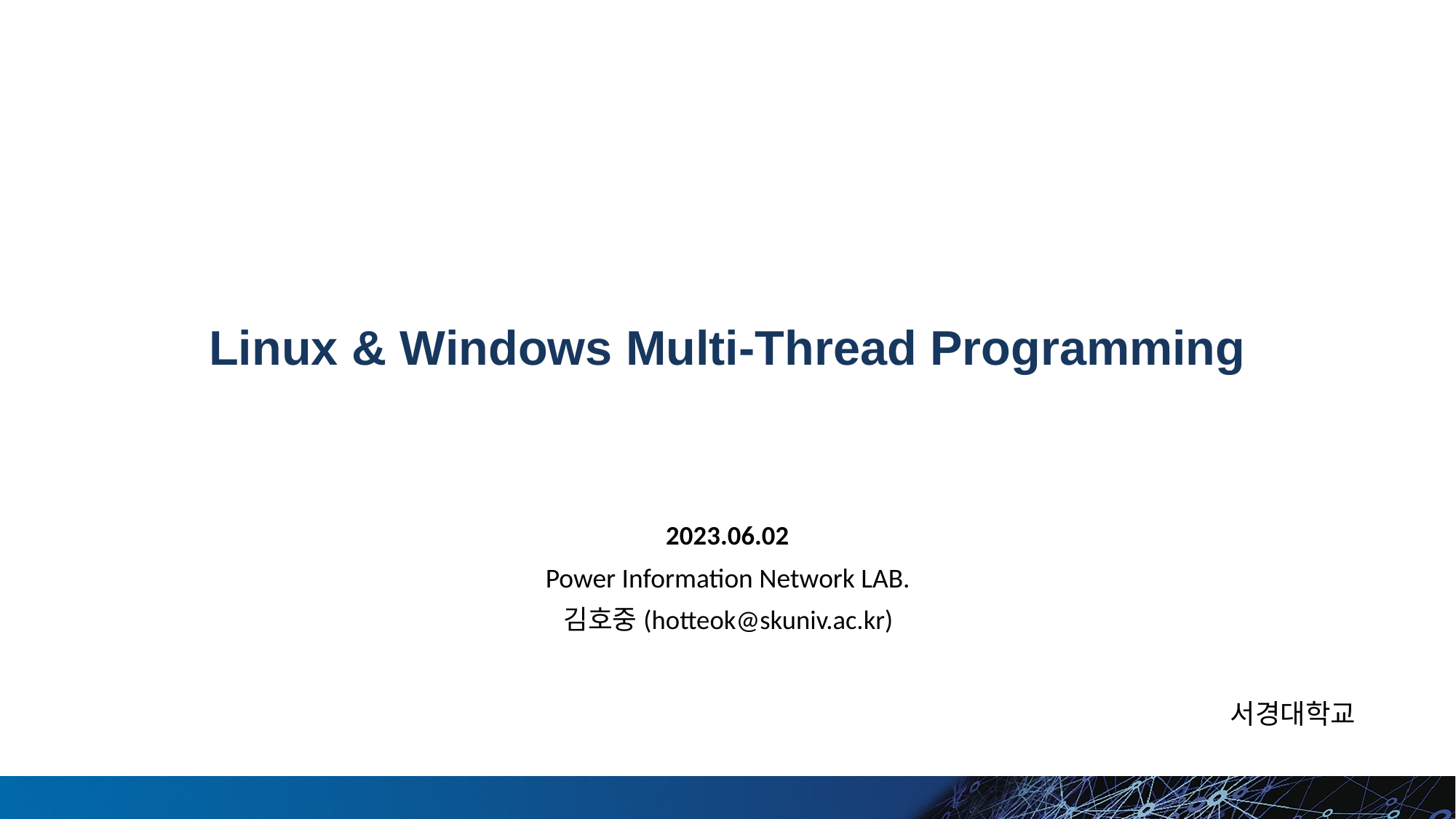

# Linux & Windows Multi-Thread Programming
2023.06.02
Power Information Network LAB.
김호중(hotteok@skuniv.ac.kr)